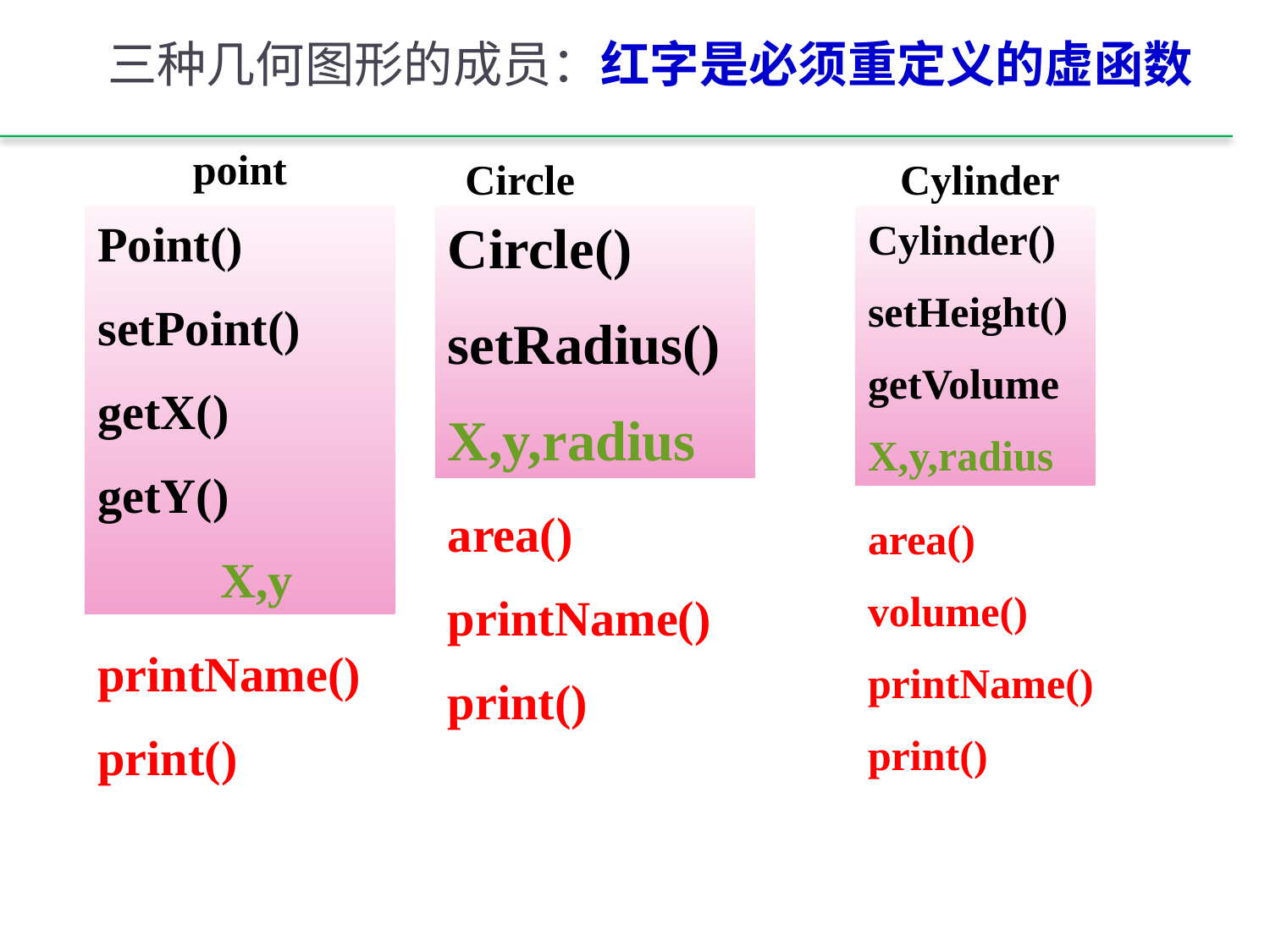

# 三种几何图形的成员：红字是必须重定义的虚函数
point
Circle
Cylinder
Point()
setPoint()
getX()
getY()
          X,y
Circle()
setRadius()
X,y,radius
Cylinder()
setHeight()
getVolume
X,y,radius
area()
printName()
print()
area()
volume()
printName()
print()
printName()
print()